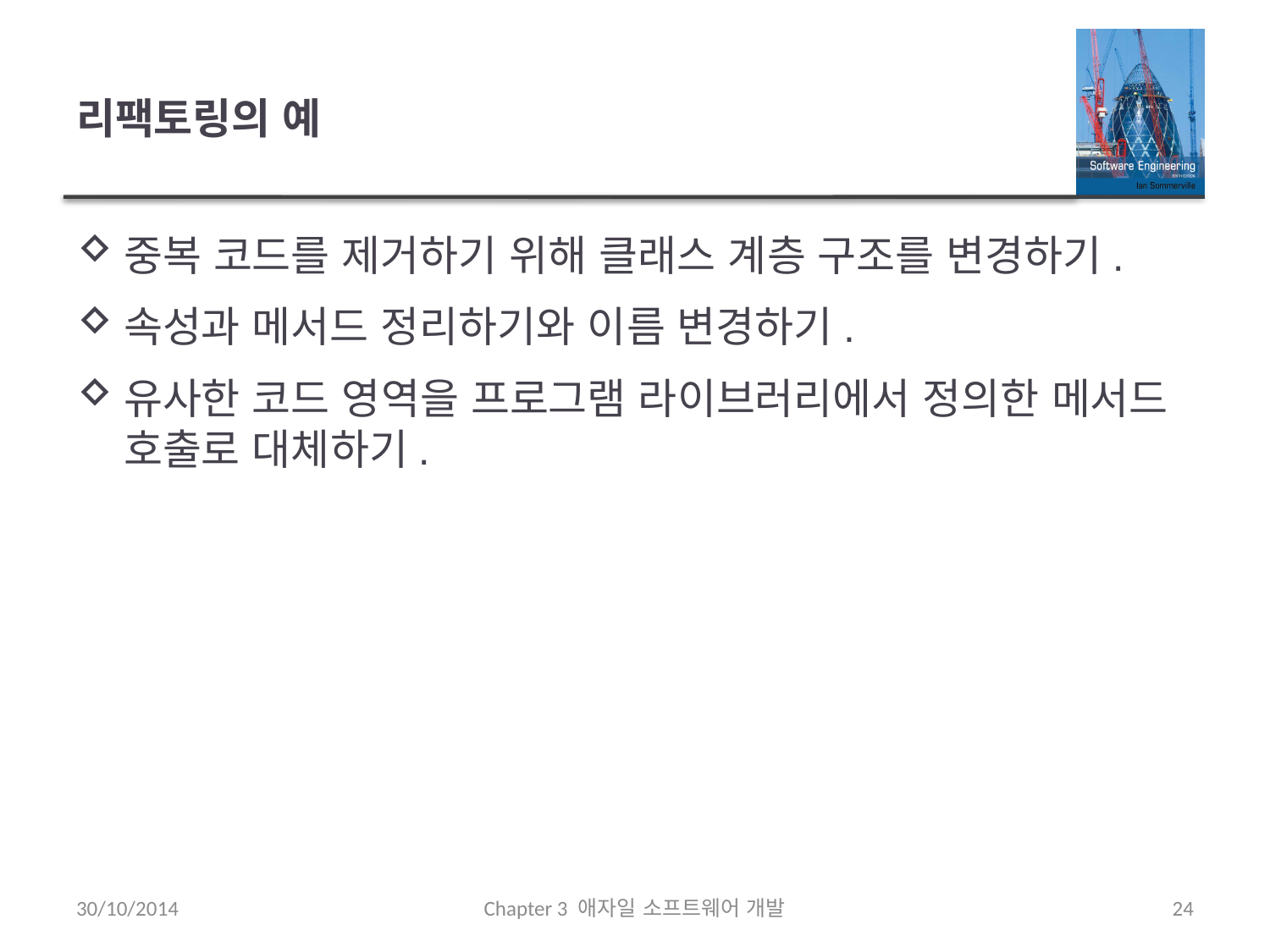

# 리팩토링의 예
중복 코드를 제거하기 위해 클래스 계층 구조를 변경하기.
속성과 메서드 정리하기와 이름 변경하기.
유사한 코드 영역을 프로그램 라이브러리에서 정의한 메서드 호출로 대체하기.
30/10/2014
Chapter 3 애자일 소프트웨어 개발
24